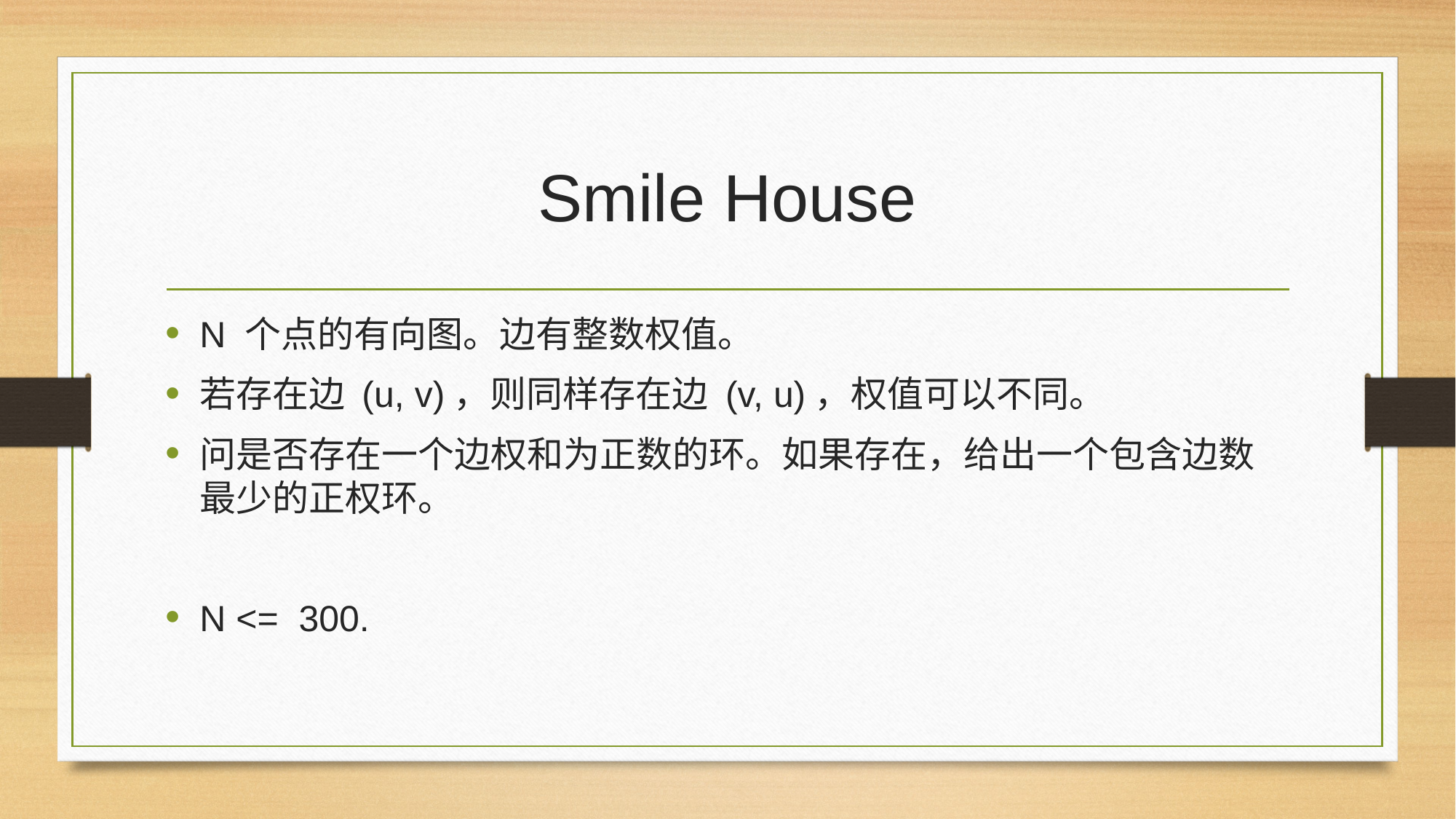

# Smile House
N 个点的有向图。边有整数权值。
若存在边 (u, v)，则同样存在边 (v, u)，权值可以不同。
问是否存在一个边权和为正数的环。如果存在，给出一个包含边数最少的正权环。

N <=  300.